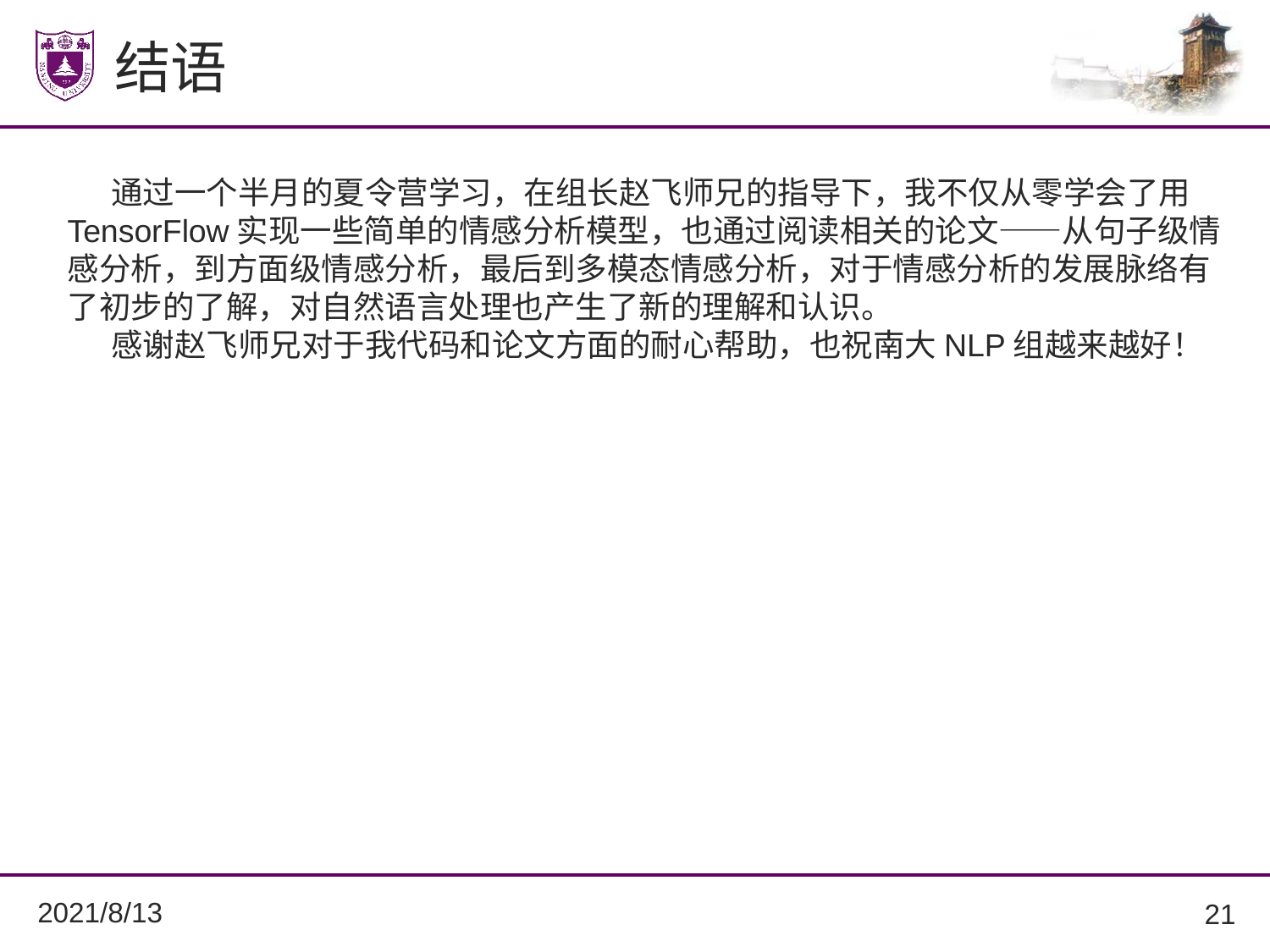

# 结语
     通过一个半月的夏令营学习，在组长赵飞师兄的指导下，我不仅从零学会了用TensorFlow实现一些简单的情感分析模型，也通过阅读相关的论文——从句子级情感分析，到方面级情感分析，最后到多模态情感分析，对于情感分析的发展脉络有了初步的了解，对自然语言处理也产生了新的理解和认识。
     感谢赵飞师兄对于我代码和论文方面的耐心帮助，也祝南大NLP组越来越好！